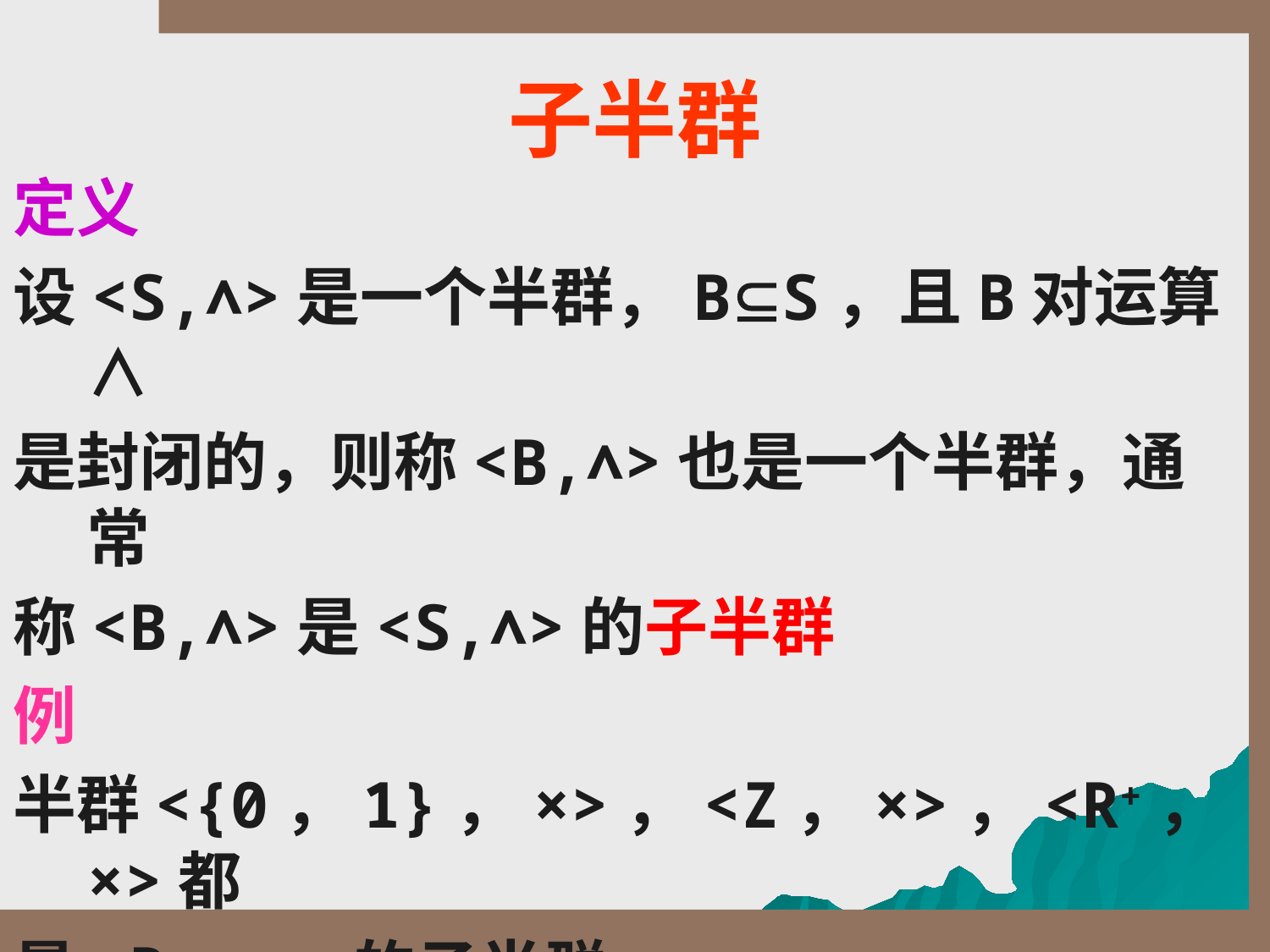

# 子半群
定义
设<S,∧>是一个半群，B⊆S，且B对运算∧
是封闭的，则称<B,∧>也是一个半群，通常
称<B,∧>是<S,∧>的子半群。
例
半群<{0，1}，×>，<Z，×>，<R+，×>都
是<R，×>的子半群。
48